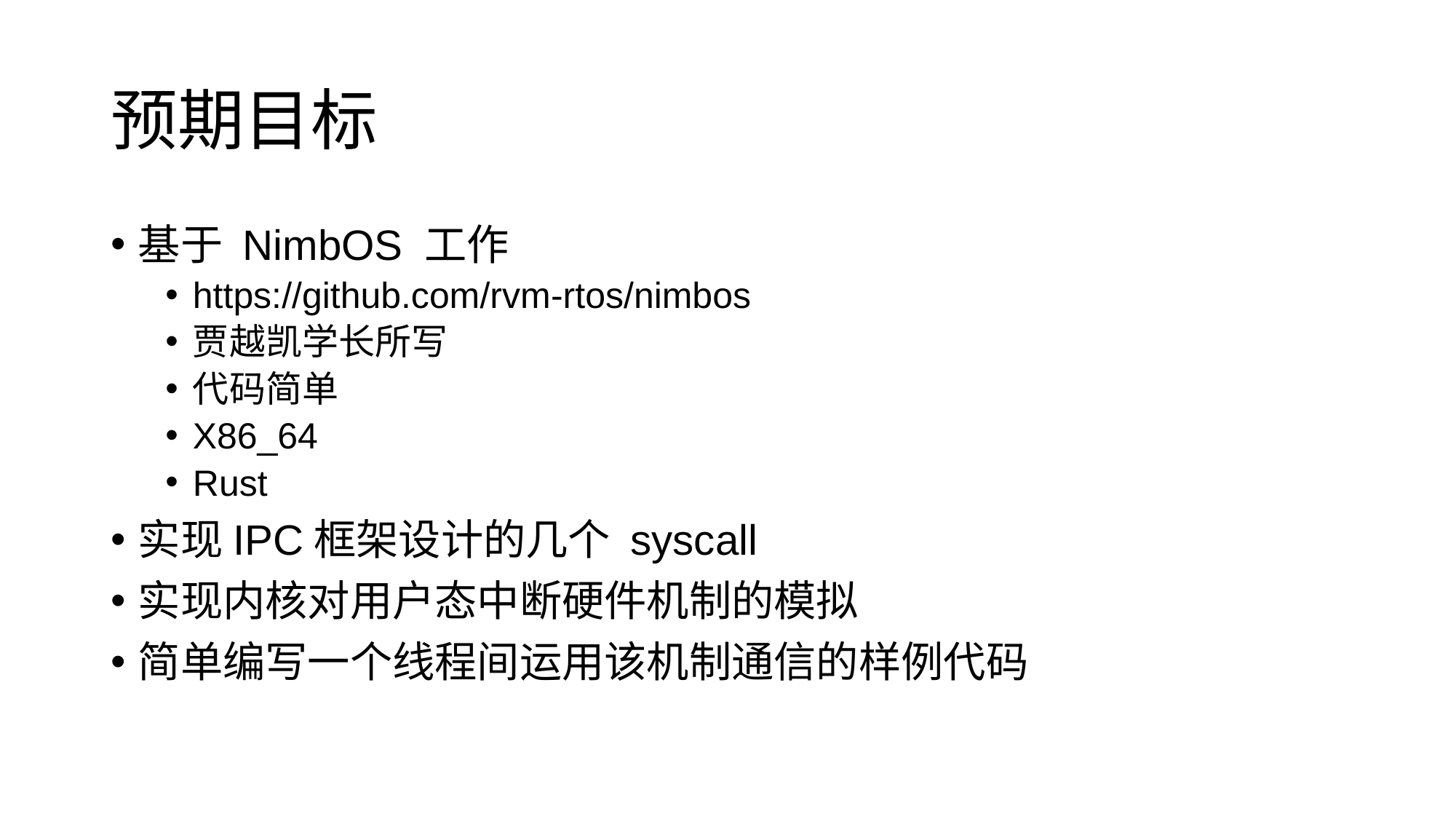

# 预期目标
基于 NimbOS 工作
https://github.com/rvm-rtos/nimbos
贾越凯学长所写
代码简单
X86_64
Rust
实现IPC框架设计的几个 syscall
实现内核对用户态中断硬件机制的模拟
简单编写一个线程间运用该机制通信的样例代码